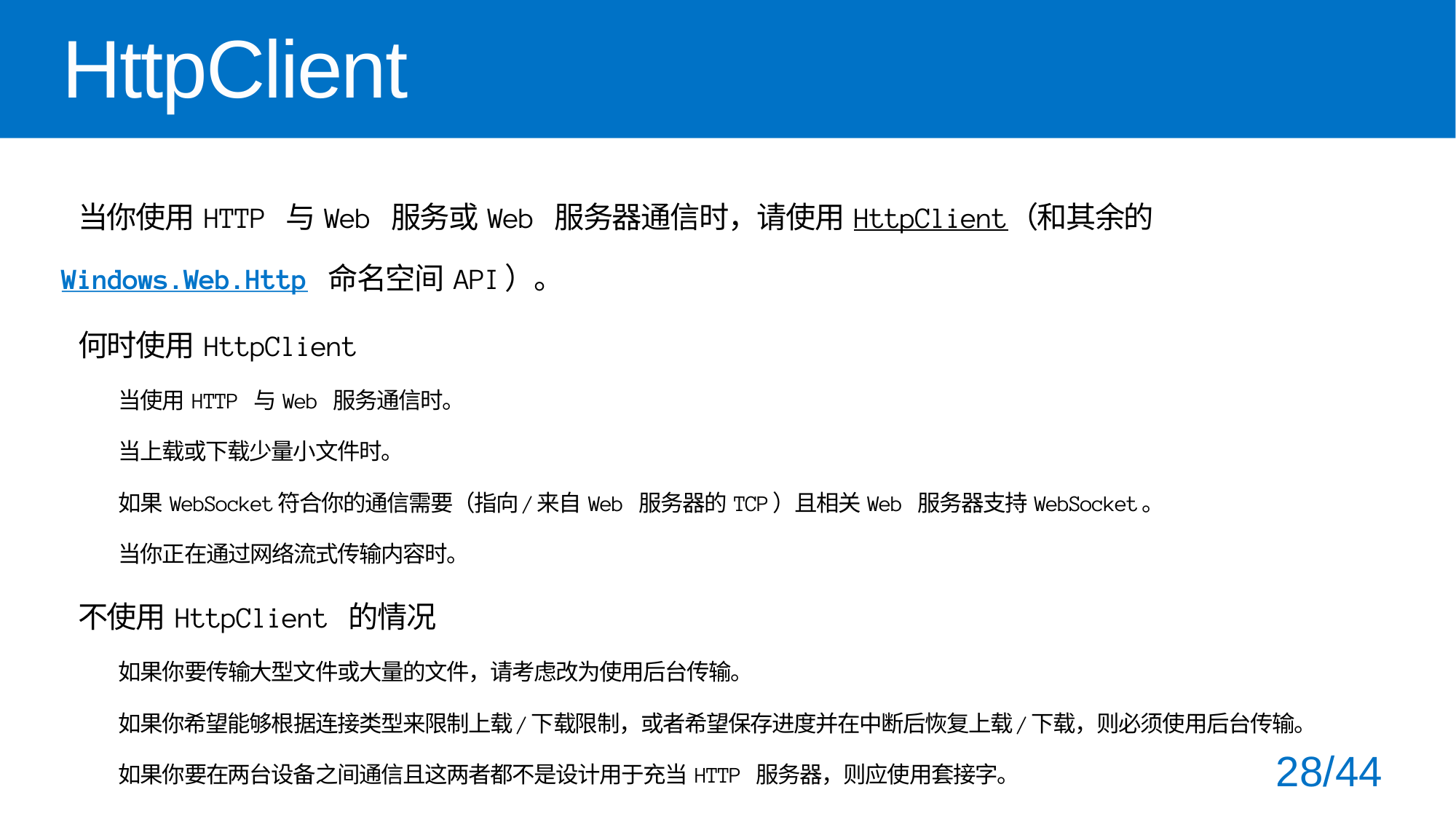

# HttpClient
  当你使用 HTTP 与 Web 服务或 Web 服务器通信时，请使用 HttpClient（和其余的 Windows.Web.Http 命名空间 API）。
  何时使用 HttpClient
	当使用 HTTP 与 Web 服务通信时。
	当上载或下载少量小文件时。
	如果 WebSocket符合你的通信需要（指向/来自 Web 服务器的 TCP）且相关 Web 服务器支持 WebSocket。
	当你正在通过网络流式传输内容时。
  不使用 HttpClient 的情况
	如果你要传输大型文件或大量的文件，请考虑改为使用后台传输。
	如果你希望能够根据连接类型来限制上载/下载限制，或者希望保存进度并在中断后恢复上载/下载，则必须使用后台传输。
	如果你要在两台设备之间通信且这两者都不是设计用于充当 HTTP 服务器，则应使用套接字。
28